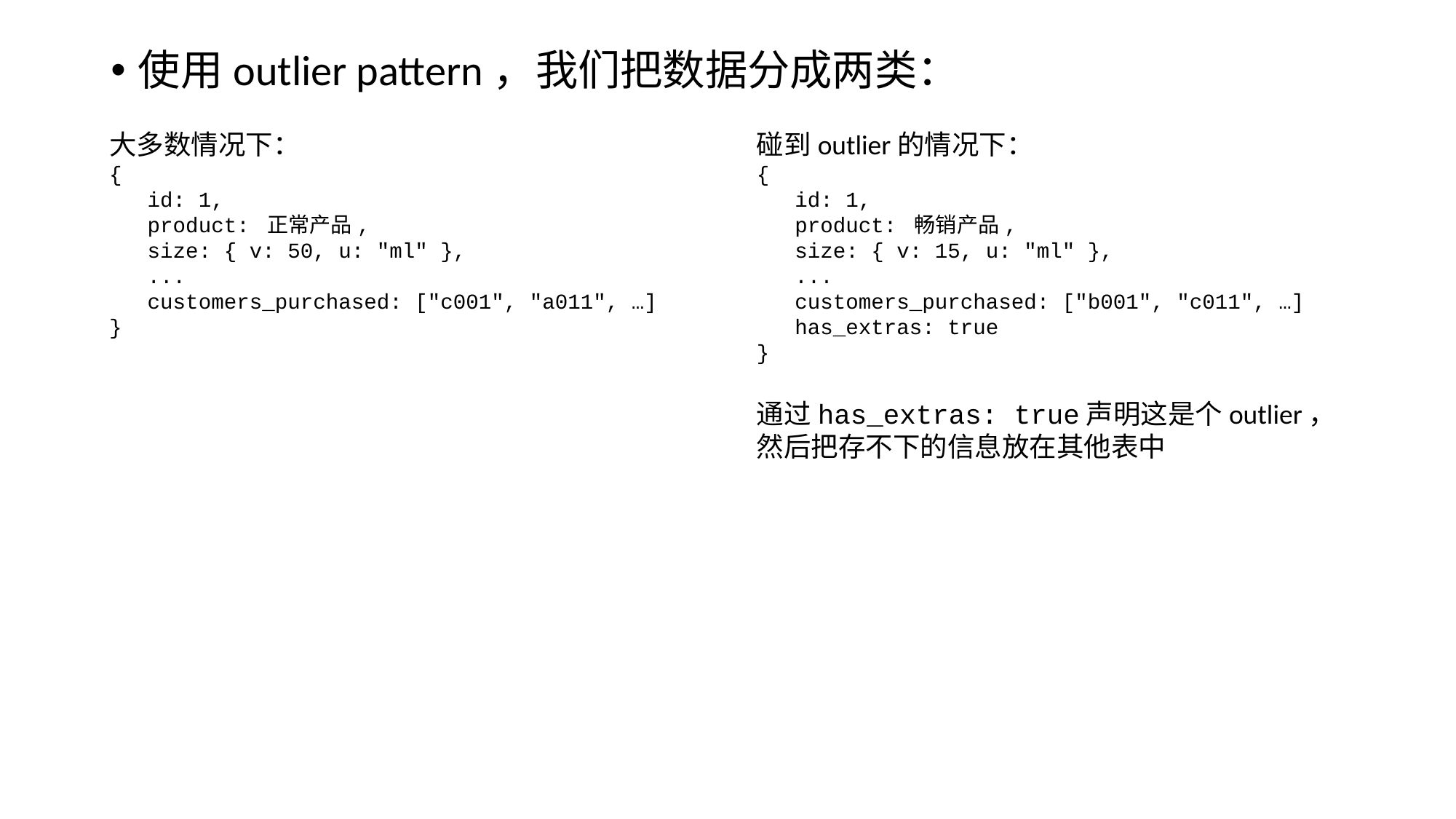

使用outlier pattern，我们把数据分成两类：

碰到outlier的情况下：
{
   id: 1,
   product: 畅销产品,
   size: { v: 15, u: "ml" },
   ...
   customers_purchased: ["b001", "c011", …]
   has_extras: true
}

通过has_extras: true声明这是个outlier，然后把存不下的信息放在其他表中
大多数情况下：
{
   id: 1,
   product: 正常产品,
   size: { v: 50, u: "ml" },
   ...
   customers_purchased: ["c001", "a011", …]
}